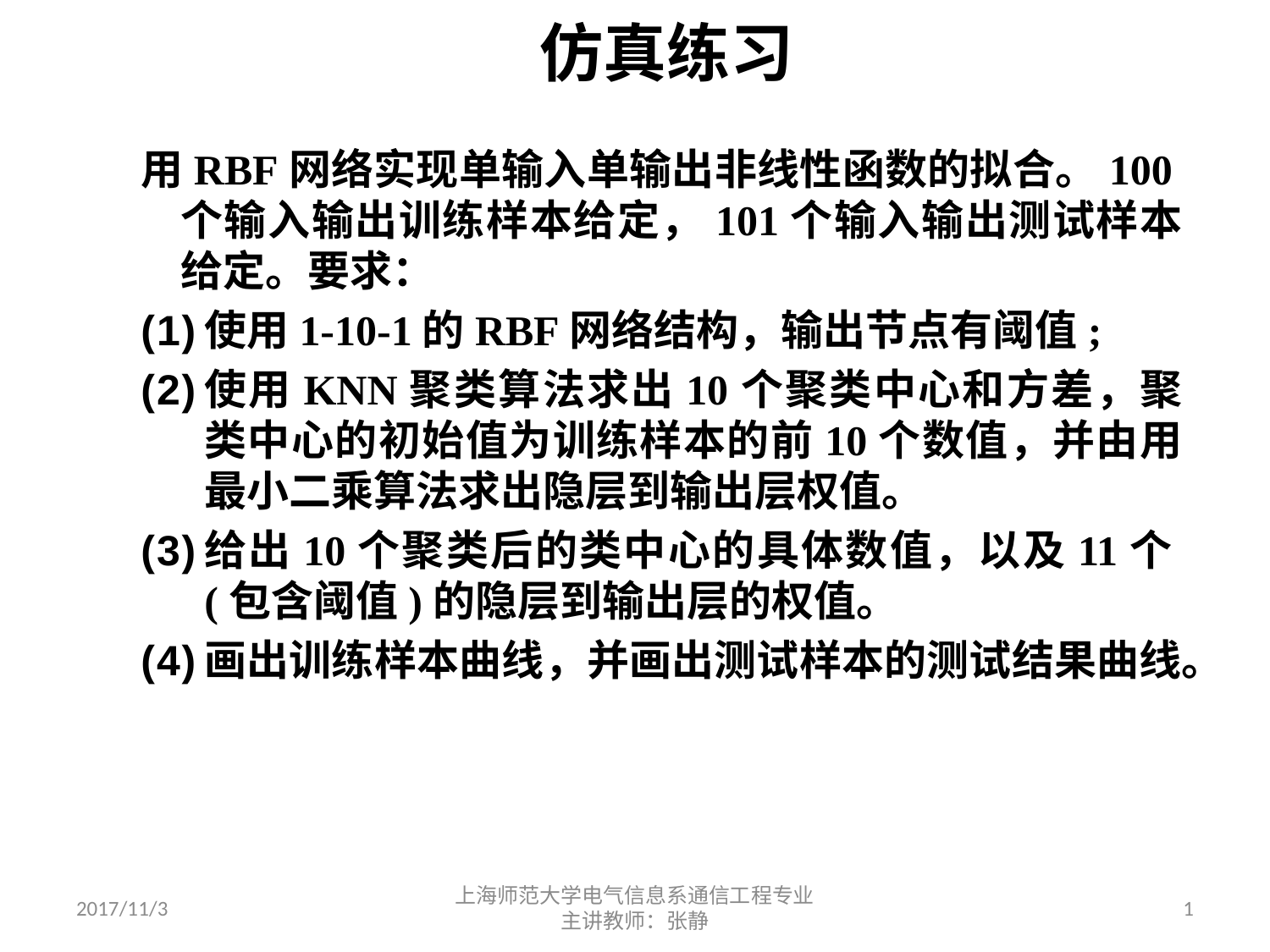

仿真练习
用RBF网络实现单输入单输出非线性函数的拟合。100个输入输出训练样本给定，101个输入输出测试样本给定。要求：
使用1-10-1的RBF网络结构，输出节点有阈值;
使用KNN聚类算法求出10个聚类中心和方差，聚类中心的初始值为训练样本的前10个数值，并由用最小二乘算法求出隐层到输出层权值。
给出10个聚类后的类中心的具体数值，以及11个(包含阈值)的隐层到输出层的权值。
画出训练样本曲线，并画出测试样本的测试结果曲线。
2017/11/3
上海师范大学电气信息系通信工程专业主讲教师：张静
1